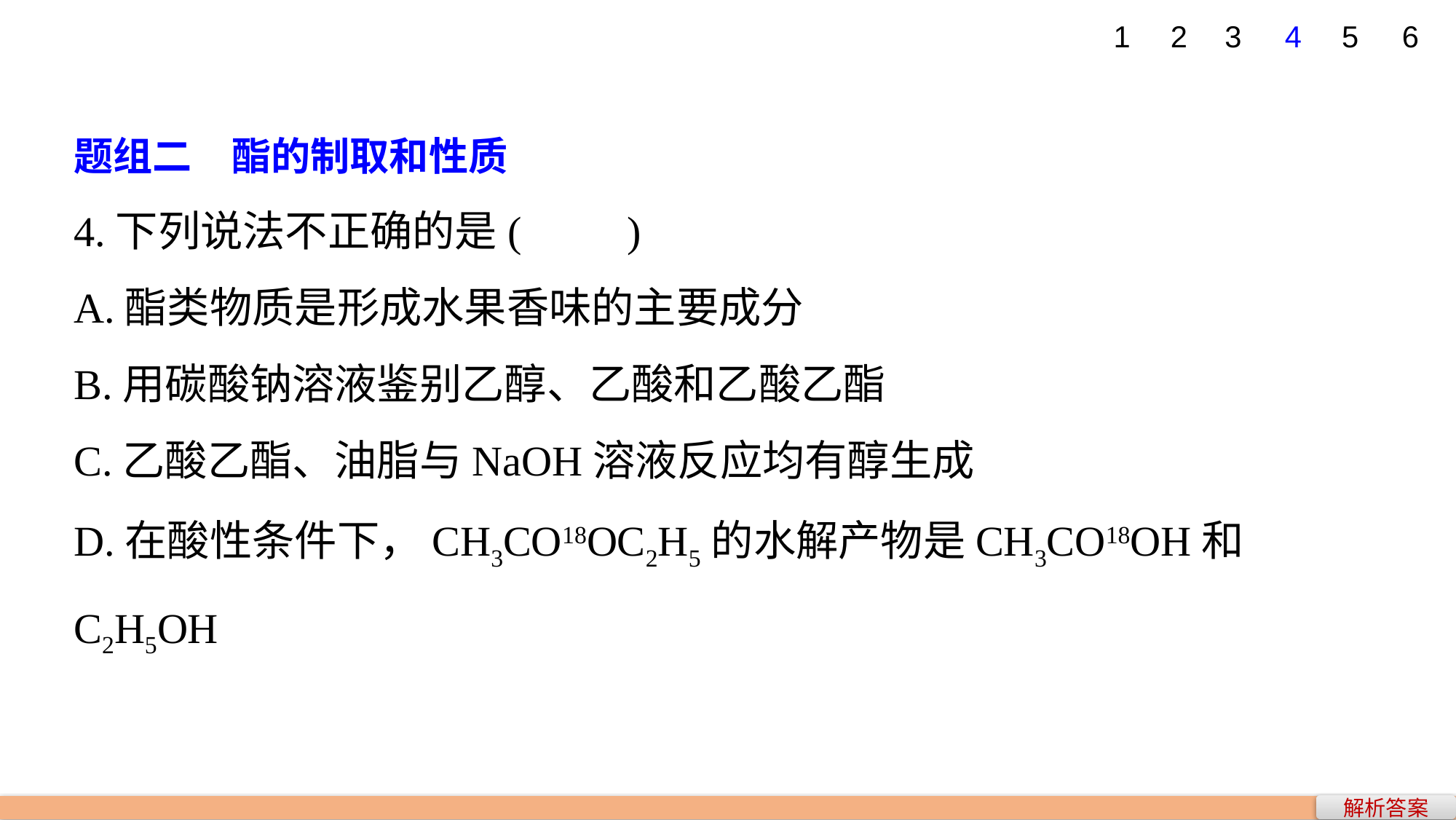

1
2
3
4
5
6
题组二　酯的制取和性质
4.下列说法不正确的是(　　)
A.酯类物质是形成水果香味的主要成分
B.用碳酸钠溶液鉴别乙醇、乙酸和乙酸乙酯
C.乙酸乙酯、油脂与NaOH溶液反应均有醇生成
D.在酸性条件下，CH3CO18OC2H5的水解产物是CH3CO18OH和C2H5OH
解析答案